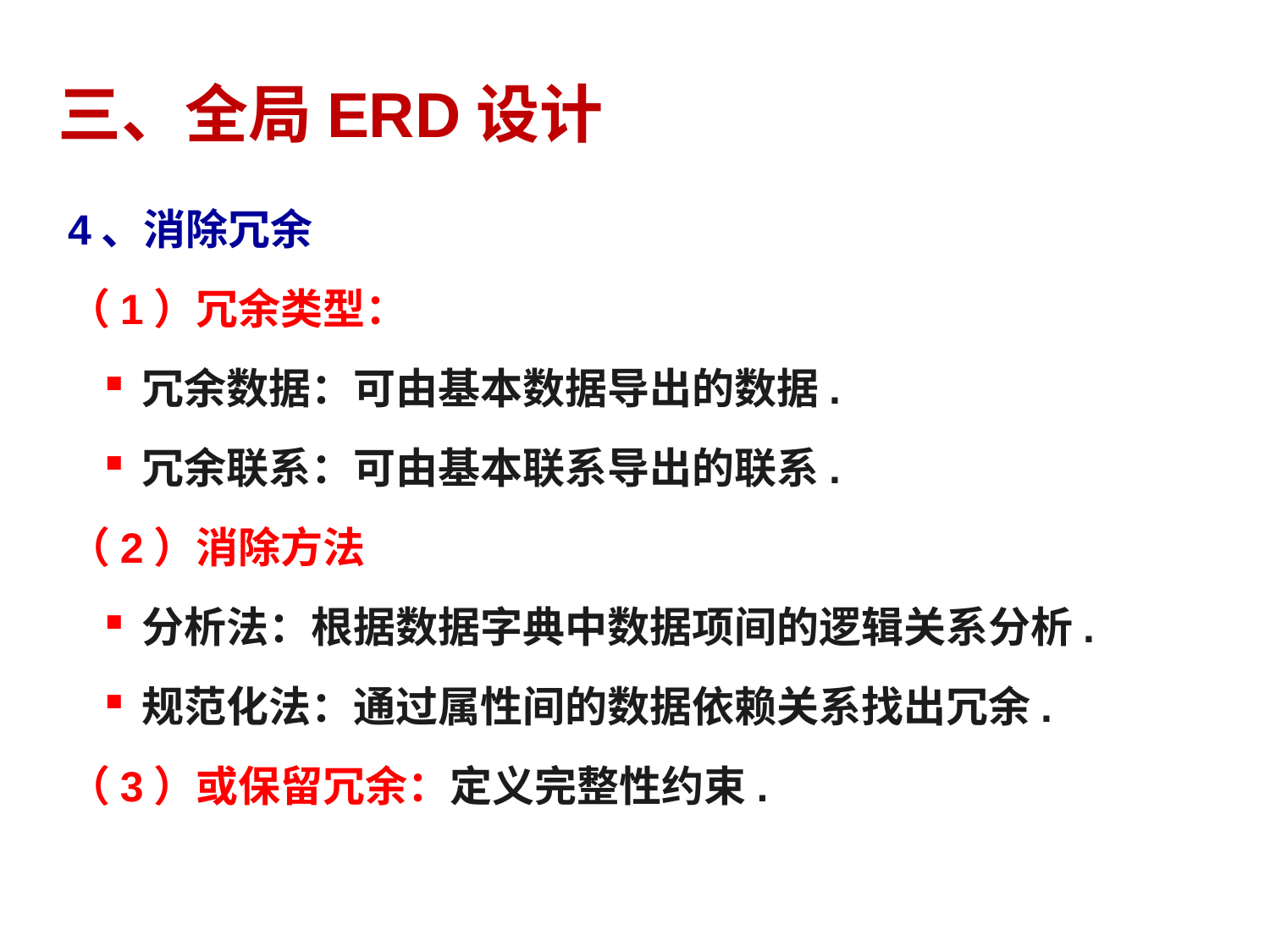

# 三、全局ERD设计
4、消除冗余
（1）冗余类型：
冗余数据：可由基本数据导出的数据.
冗余联系：可由基本联系导出的联系.
（2）消除方法
分析法：根据数据字典中数据项间的逻辑关系分析.
规范化法：通过属性间的数据依赖关系找出冗余.
（3）或保留冗余：定义完整性约束.